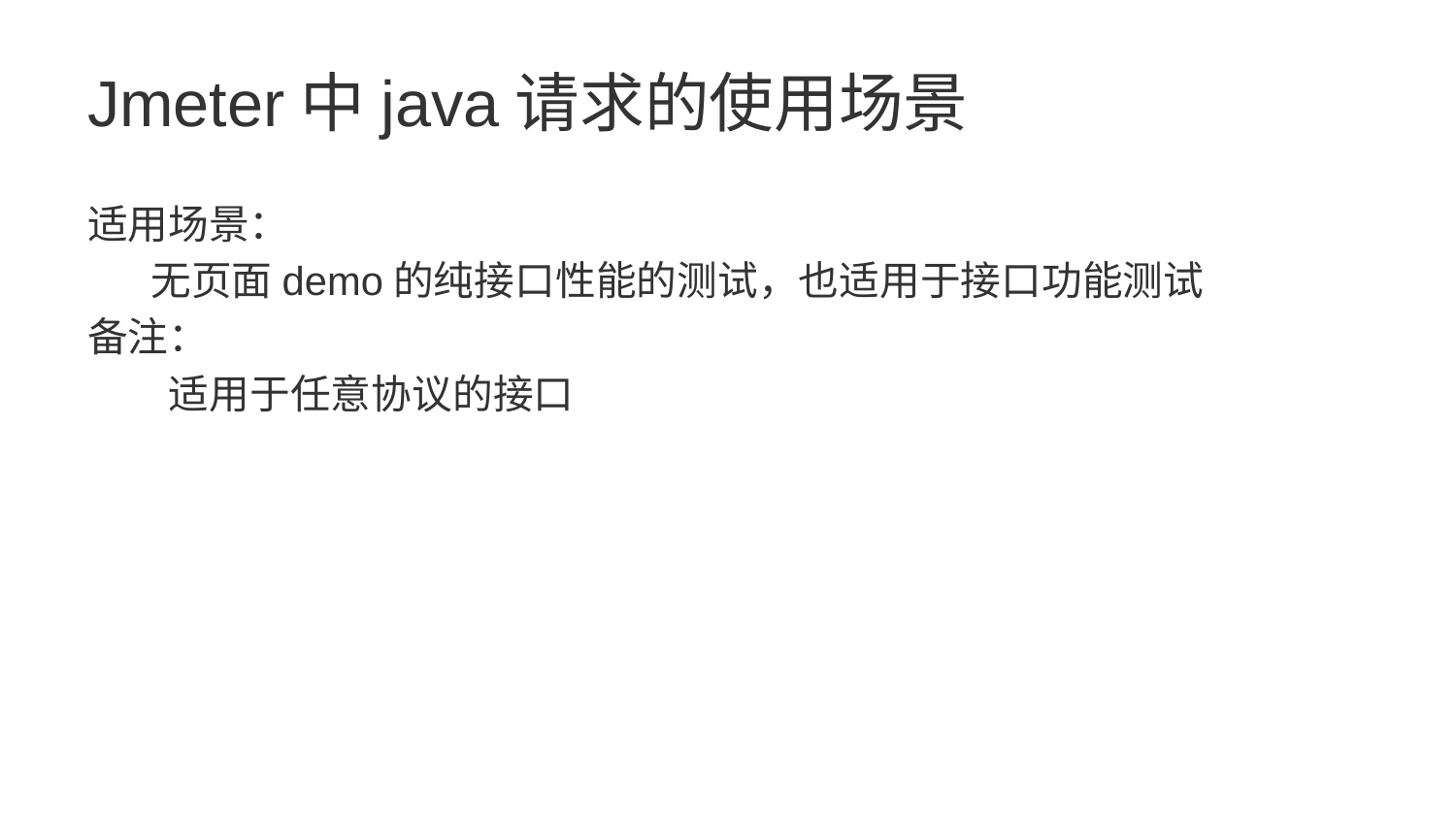

# Jmeter中java请求的使用场景
适用场景：
      无页面demo的纯接口性能的测试，也适用于接口功能测试
备注：
        适用于任意协议的接口